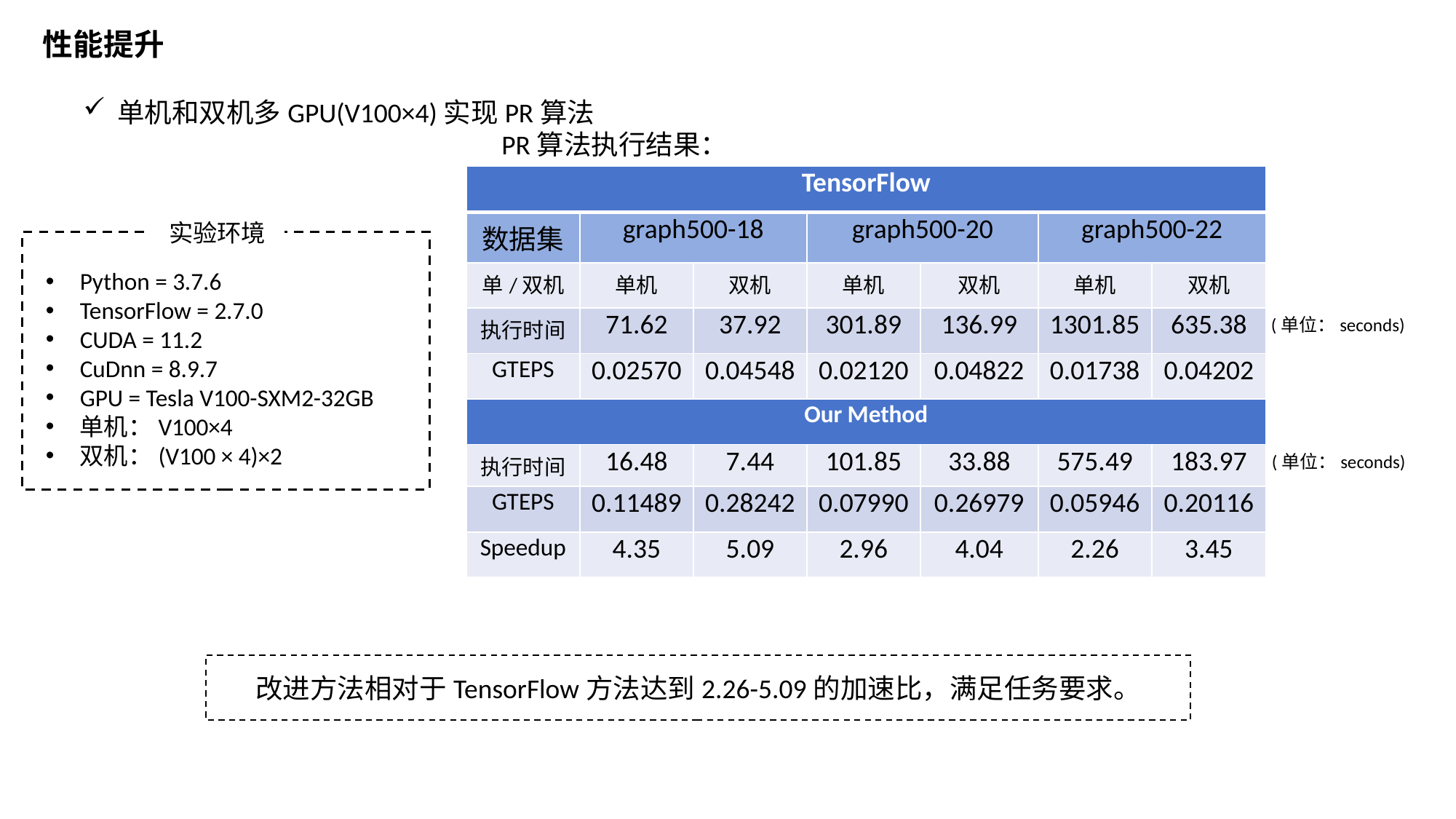

性能提升
单机和双机多GPU(V100×4)实现PR算法
PR算法执行结果：
| TensorFlow |  |  |  |  |  |  |
| --- | --- | --- | --- | --- | --- | --- |
| 数据集 | graph500-18 |  | graph500-20 |  | graph500-22 |  |
| 单/双机 | 单机 | 双机 | 单机 | 双机 | 单机 | 双机 |
| 执行时间 | 71.62 | 37.92 | 301.89 | 136.99 | 1301.85 | 635.38 |
| GTEPS | 0.02570 | 0.04548 | 0.02120 | 0.04822 | 0.01738 | 0.04202 |
| Our Method |  |  |  |  |  |  |
| 执行时间 | 16.48 | 7.44 | 101.85 | 33.88 | 575.49 | 183.97 |
| GTEPS | 0.11489 | 0.28242 | 0.07990 | 0.26979 | 0.05946 | 0.20116 |
| Speedup | 4.35 | 5.09 | 2.96 | 4.04 | 2.26 | 3.45 |
实验环境

Python = 3.7.6
TensorFlow = 2.7.0
CUDA = 11.2
CuDnn = 8.9.7
GPU = Tesla V100-SXM2-32GB
单机：V100×4
双机：(V100 × 4)×2

(单位：seconds)
(单位：seconds)
改进方法相对于TensorFlow方法达到2.26-5.09的加速比，满足任务要求。